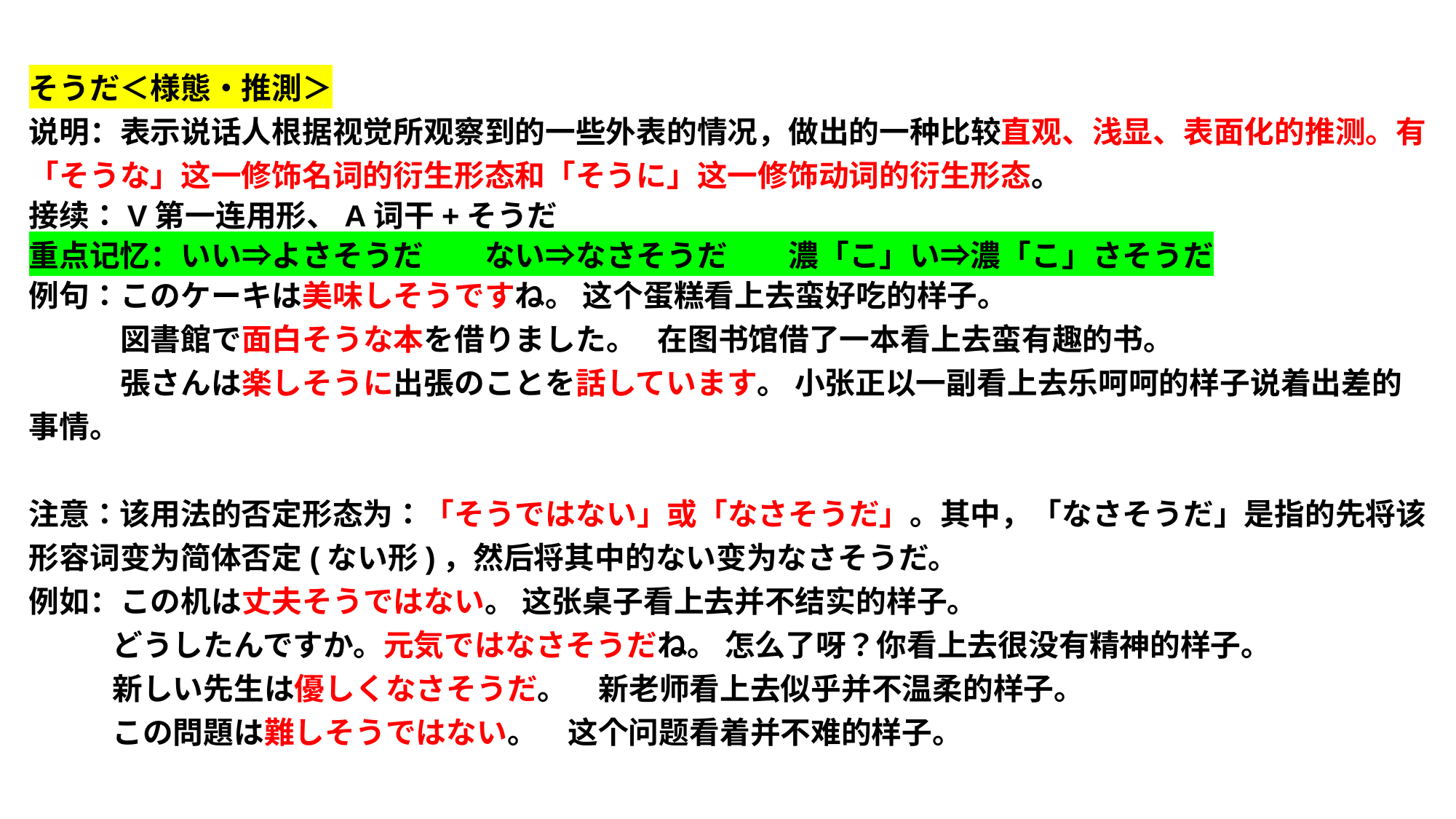

そうだ＜様態・推測＞
说明：表示说话人根据视觉所观察到的一些外表的情况，做出的一种比较直观、浅显、表面化的推测。有「そうな」这一修饰名词的衍生形态和「そうに」这一修饰动词的衍生形态。
接续：V第一连用形、A词干+そうだ
重点记忆：いい⇒よさそうだ　　ない⇒なさそうだ　　濃「こ」い⇒濃「こ」さそうだ
例句：このケーキは美味しそうですね。 这个蛋糕看上去蛮好吃的样子。
　　　図書館で面白そうな本を借りました。   在图书馆借了一本看上去蛮有趣的书。
　　　張さんは楽しそうに出張のことを話しています。 小张正以一副看上去乐呵呵的样子说着出差的事情。

注意：该用法的否定形态为：「そうではない」或「なさそうだ」。其中，「なさそうだ」是指的先将该形容词变为简体否定(ない形)，然后将其中的ない变为なさそうだ。
例如：この机は丈夫そうではない。 这张桌子看上去并不结实的样子。
           どうしたんですか。元気ではなさそうだね。 怎么了呀？你看上去很没有精神的样子。
           新しい先生は優しくなさそうだ。　新老师看上去似乎并不温柔的样子。
           この問題は難しそうではない。　这个问题看着并不难的样子。